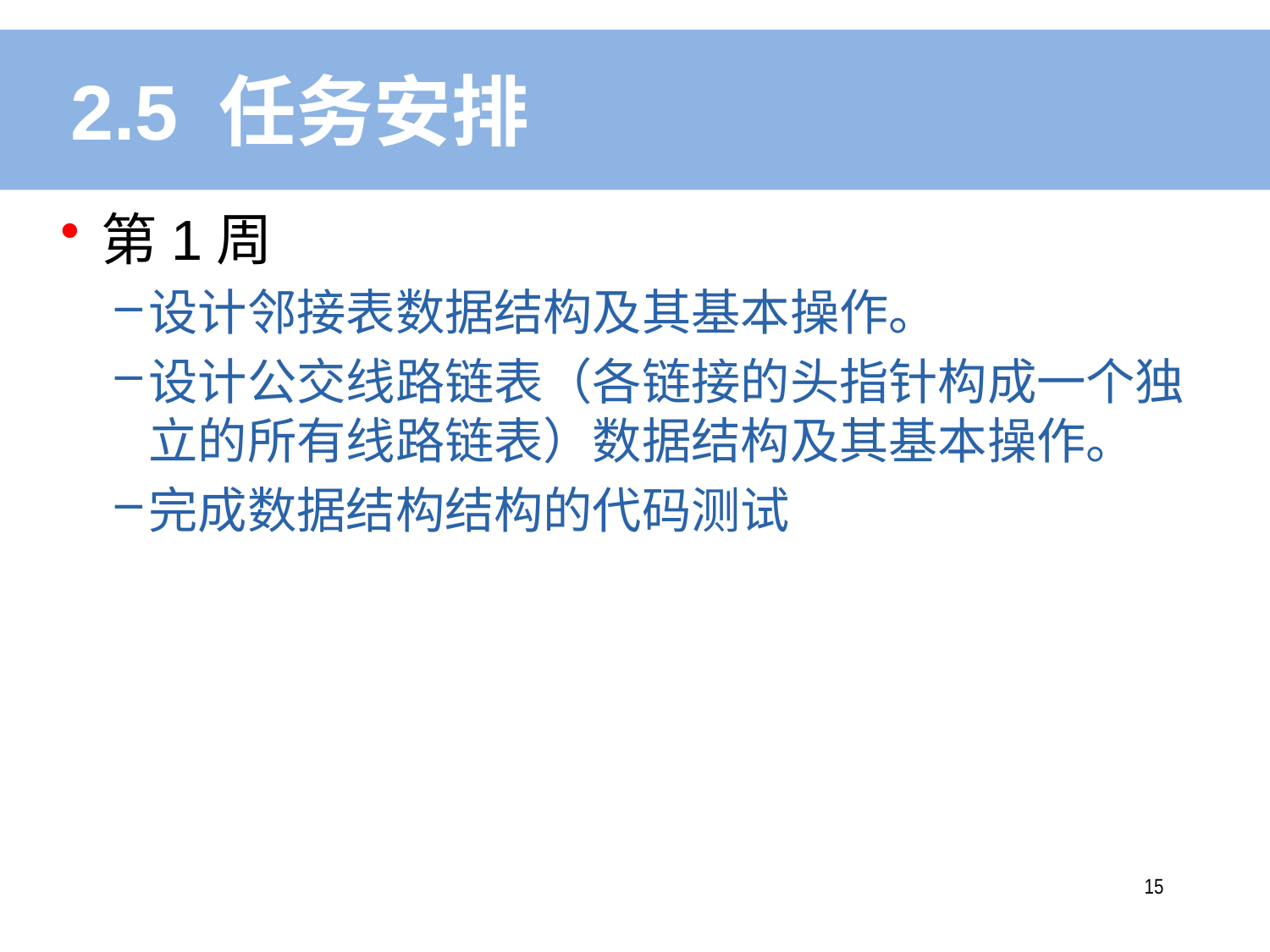

# 2.5 任务安排
第1周
设计邻接表数据结构及其基本操作。
设计公交线路链表（各链接的头指针构成一个独立的所有线路链表）数据结构及其基本操作。
完成数据结构结构的代码测试
15